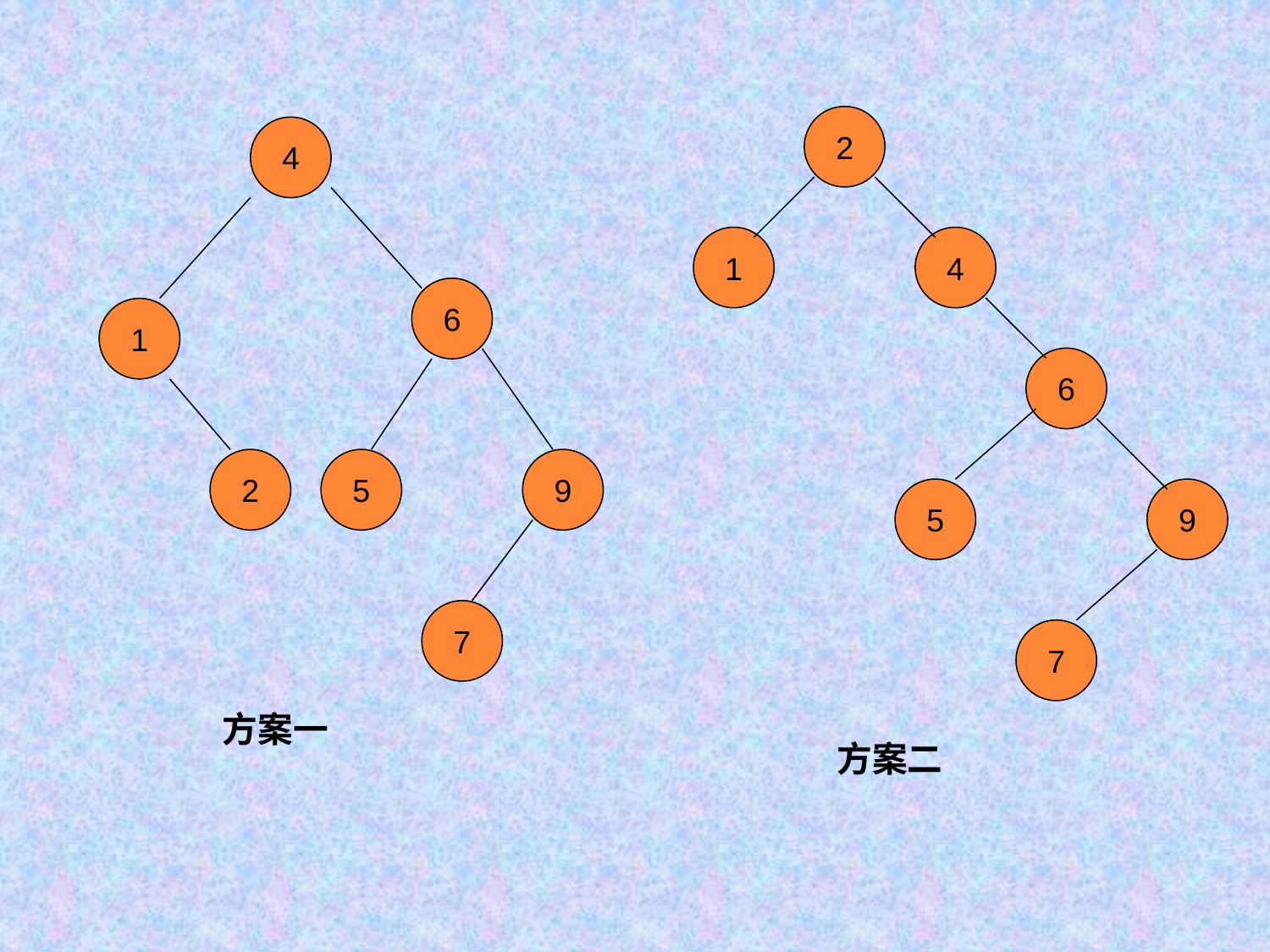

2

1

4

6

5

9

7
方案二
4

6
1

2
5
9

7
方案一